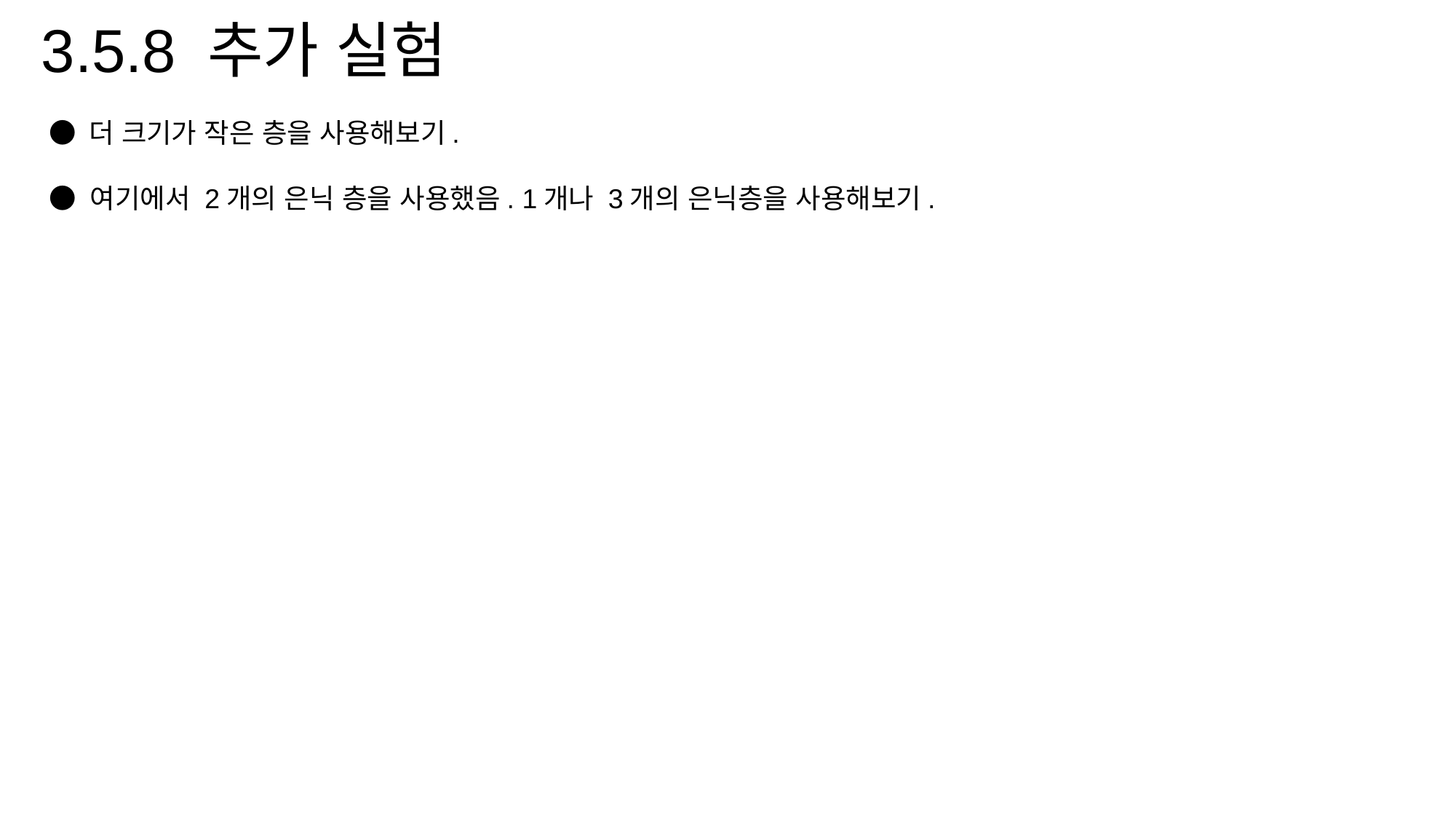

3.5.8 추가 실험
● 더 크기가 작은 층을 사용해보기.

● 여기에서 2개의 은닉 층을 사용했음. 1개나 3개의 은닉층을 사용해보기.